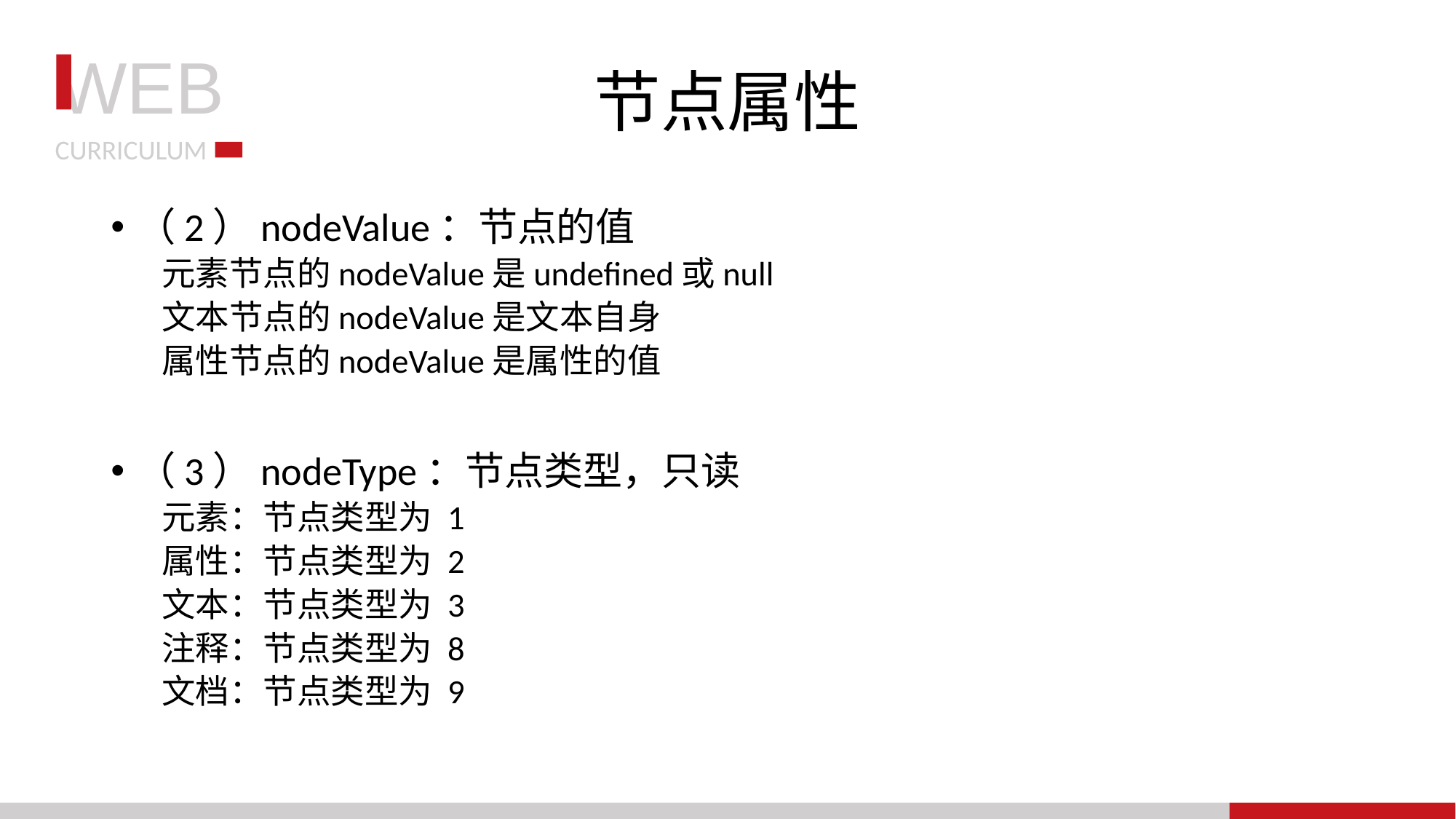

# 节点属性
（2）nodeValue：节点的值
元素节点的nodeValue是undefined或null
文本节点的nodeValue是文本自身
属性节点的nodeValue是属性的值

（3）nodeType：节点类型，只读
元素：节点类型为 1
属性：节点类型为 2
文本：节点类型为 3
注释：节点类型为 8
文档：节点类型为 9